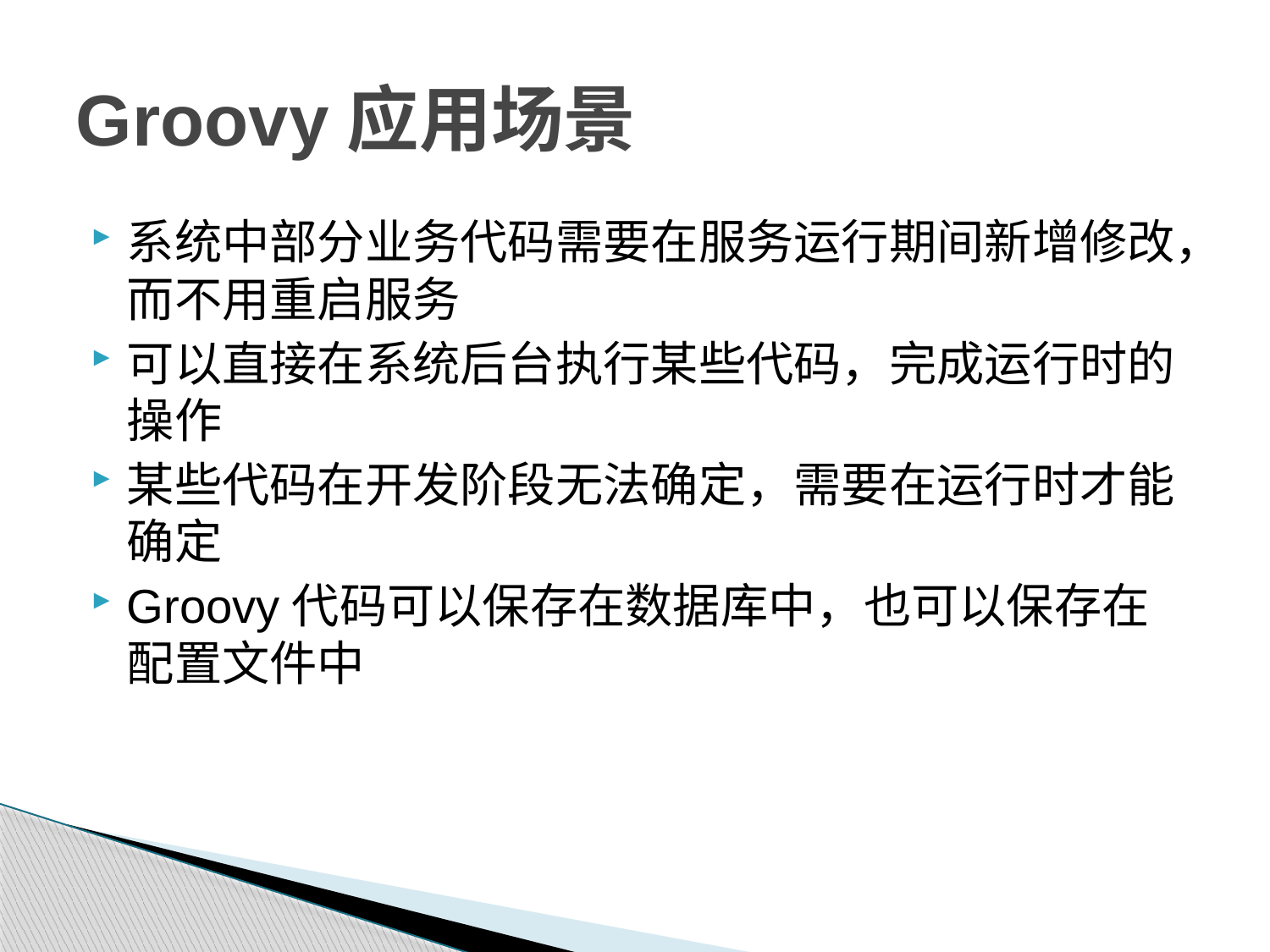

# Groovy应用场景
系统中部分业务代码需要在服务运行期间新增修改，而不用重启服务
可以直接在系统后台执行某些代码，完成运行时的操作
某些代码在开发阶段无法确定，需要在运行时才能确定
Groovy代码可以保存在数据库中，也可以保存在配置文件中